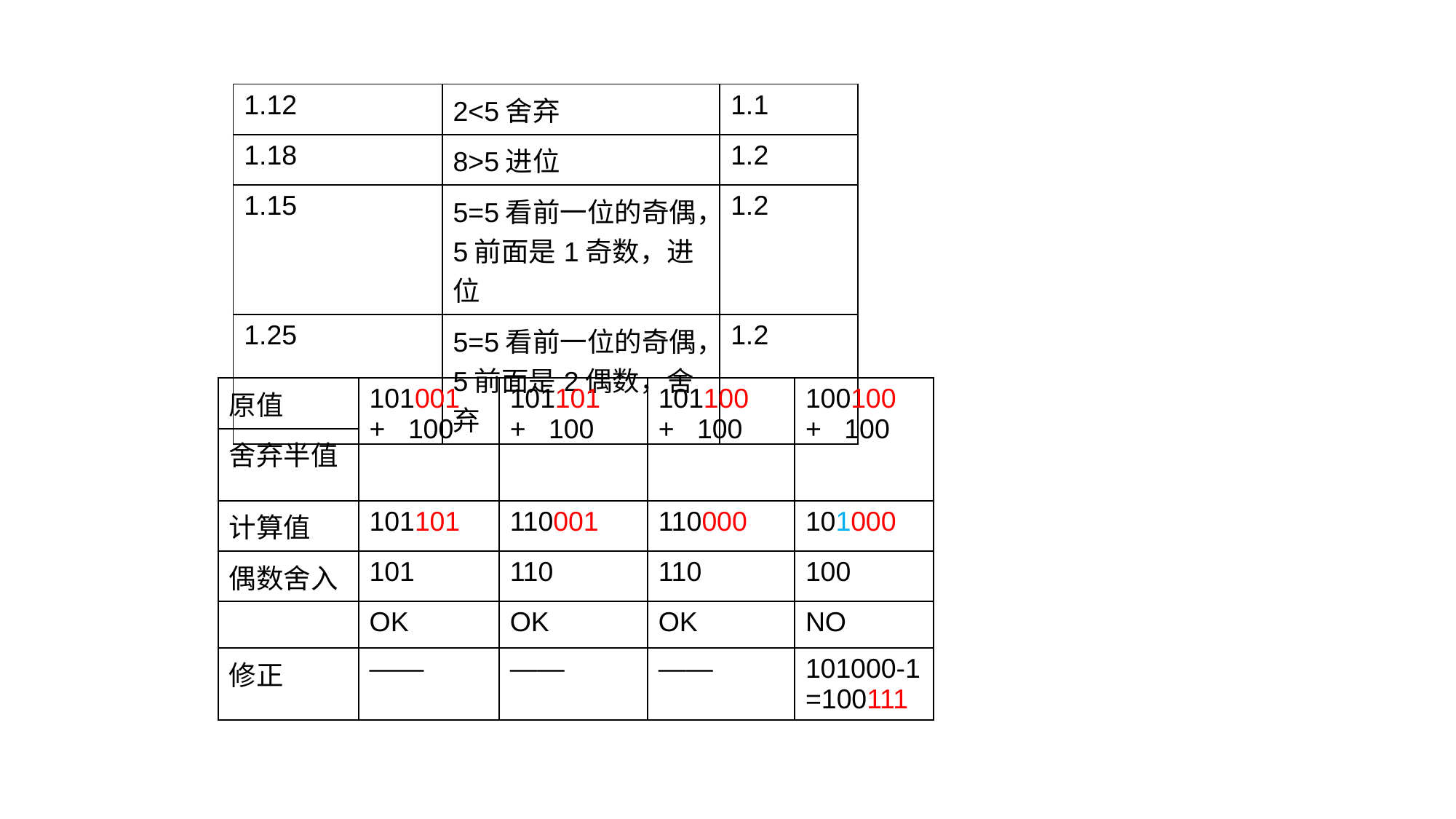

| 1.12 | 2<5舍弃 | 1.1 |
| --- | --- | --- |
| 1.18 | 8>5进位 | 1.2 |
| 1.15 | 5=5看前一位的奇偶，5前面是1奇数，进位 | 1.2 |
| 1.25 | 5=5看前一位的奇偶，5前面是2偶数，舍弃 | 1.2 |
| 原值 | 101001 + 100 | 101101 + 100 | 101100 + 100 | 100100 + 100 |
| --- | --- | --- | --- | --- |
| 舍弃半值 |  |  |  |  |
| 计算值 | 101101 | 110001 | 110000 | 101000 |
| 偶数舍入 | 101 | 110 | 110 | 100 |
|  | OK | OK | OK | NO |
| 修正 | —— | —— | —— | 101000-1 =100111 |